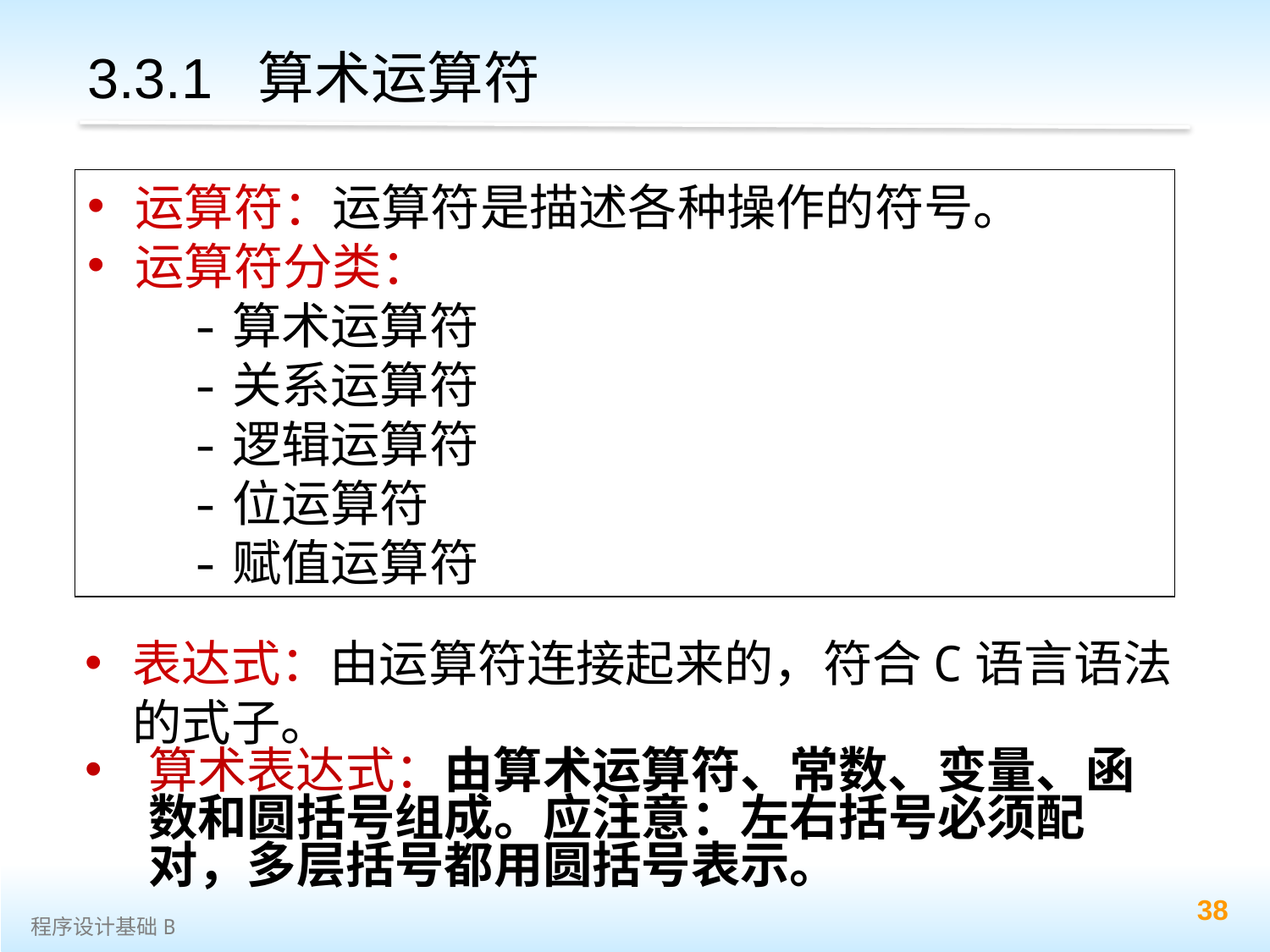

# 3.3.1  算术运算符
运算符：运算符是描述各种操作的符号。
运算符分类：
-算术运算符
-关系运算符
-逻辑运算符
-位运算符
-赋值运算符
表达式：由运算符连接起来的，符合C语言语法的式子。
算术表达式：由算术运算符、常数、变量、函数和圆括号组成。应注意：左右括号必须配对，多层括号都用圆括号表示。
38